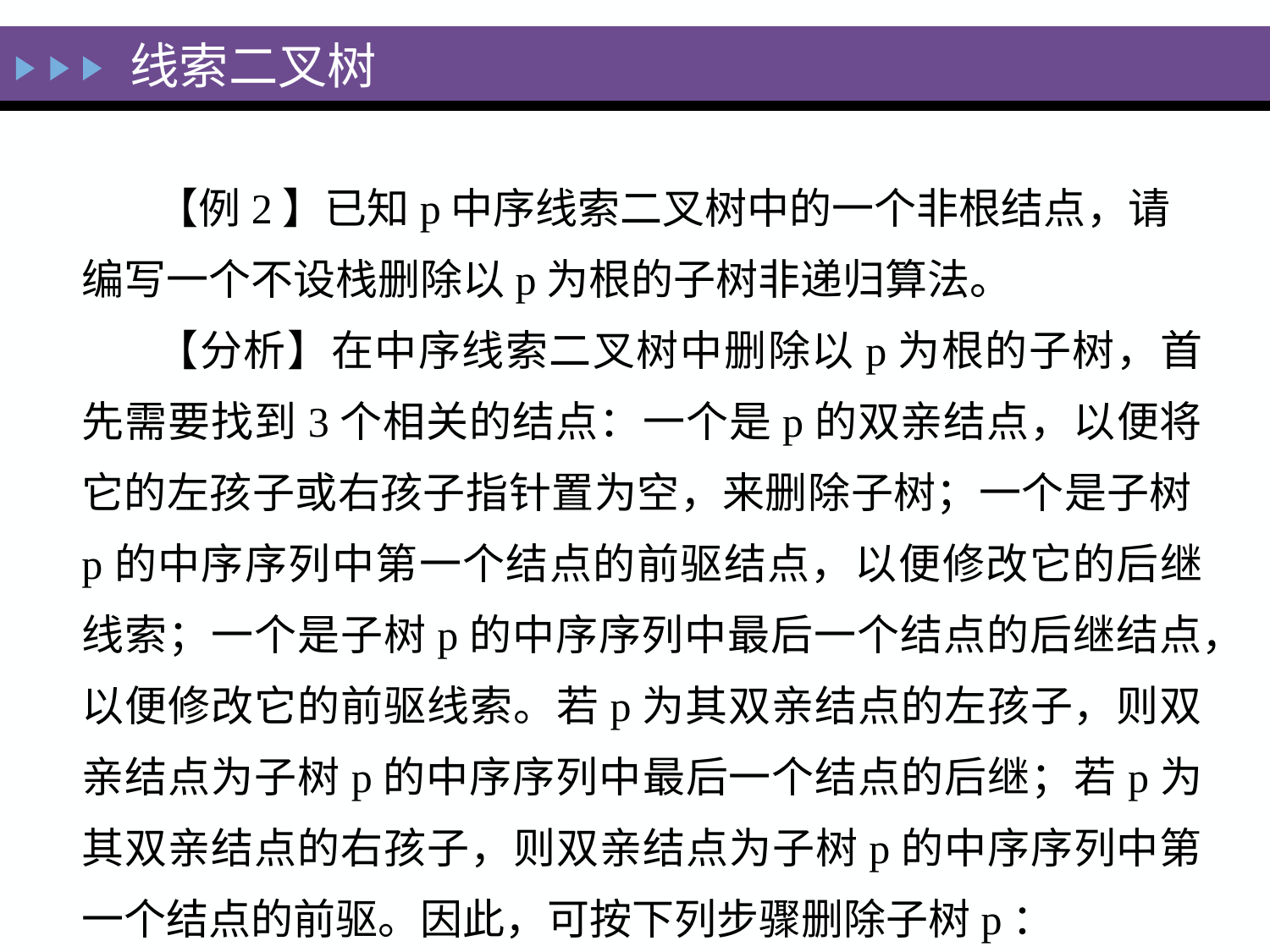

# 线索二叉树
【例2】已知p中序线索二叉树中的一个非根结点，请编写一个不设栈删除以p为根的子树非递归算法。
【分析】在中序线索二叉树中删除以p为根的子树，首先需要找到3个相关的结点：一个是p的双亲结点，以便将它的左孩子或右孩子指针置为空，来删除子树；一个是子树p的中序序列中第一个结点的前驱结点，以便修改它的后继线索；一个是子树p的中序序列中最后一个结点的后继结点，以便修改它的前驱线索。若p为其双亲结点的左孩子，则双亲结点为子树p的中序序列中最后一个结点的后继；若p为其双亲结点的右孩子，则双亲结点为子树p的中序序列中第一个结点的前驱。因此，可按下列步骤删除子树p：